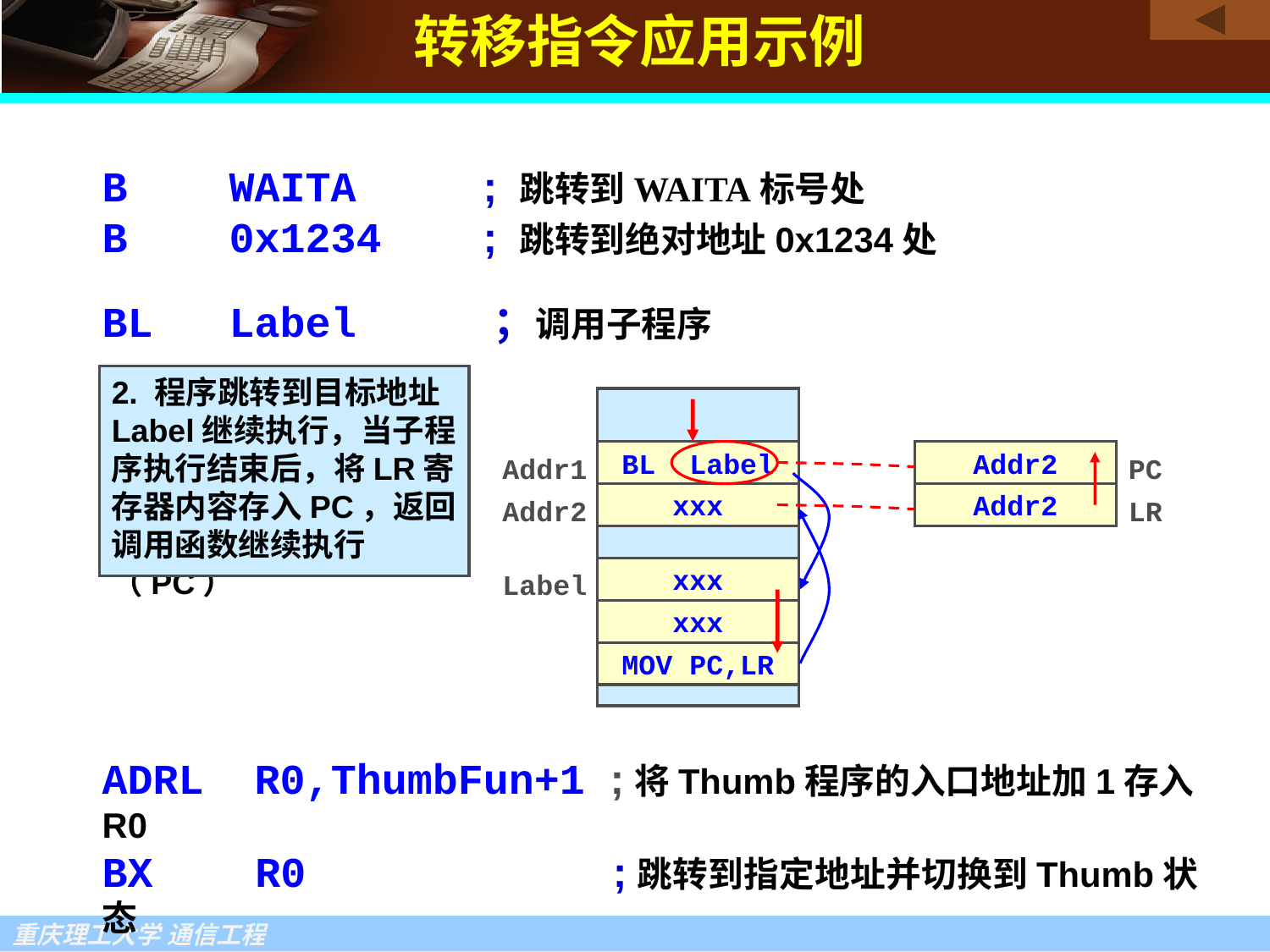

转移指令应用示例

B   	WAITA	; 跳转到WAITA标号处
B	0x1234	; 跳转到绝对地址0x1234处

BL   Label     ；调用子程序

ADRL  R0,ThumbFun+1 ;将Thumb程序的入口地址加1存入R0
BX    R0            ;跳转到指定地址并切换到Thumb状态

1.当程序执行到BL跳转指令时，硬件将下一条指令的地址Addr2装入LR寄存器，并把跳转地址装入程序计数器（PC）
2. 程序跳转到目标地址Label继续执行，当子程序执行结束后，将LR寄存器内容存入PC，返回调用函数继续执行

BL  Label
Addr1
xxx
Addr2
xxx
Label
xxx
MOV PC,LR
xxx
xxx
PC
LR

Addr1
Label
Addr2
Addr2